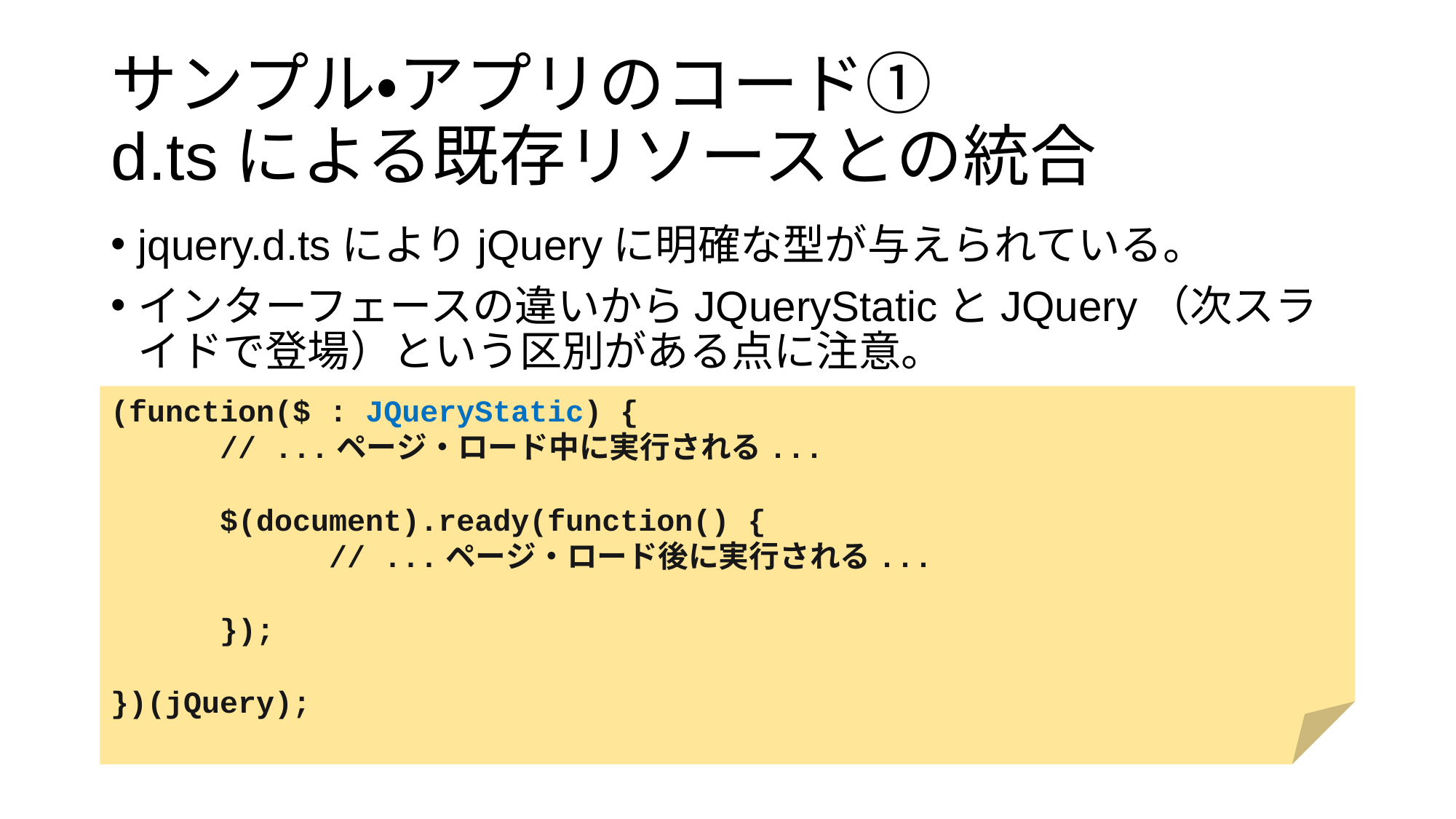

# サンプル・アプリのコード① d.tsによる既存リソースとの統合
jquery.d.tsによりjQueryに明確な型が与えられている。
インターフェースの違いからJQueryStaticとJQuery（次スライドで登場）という区別がある点に注意。
(function($ : JQueryStatic) {
	// ...ページ・ロード中に実行される...

	$(document).ready(function() {
		// ...ページ・ロード後に実行される...

	});

})(jQuery);